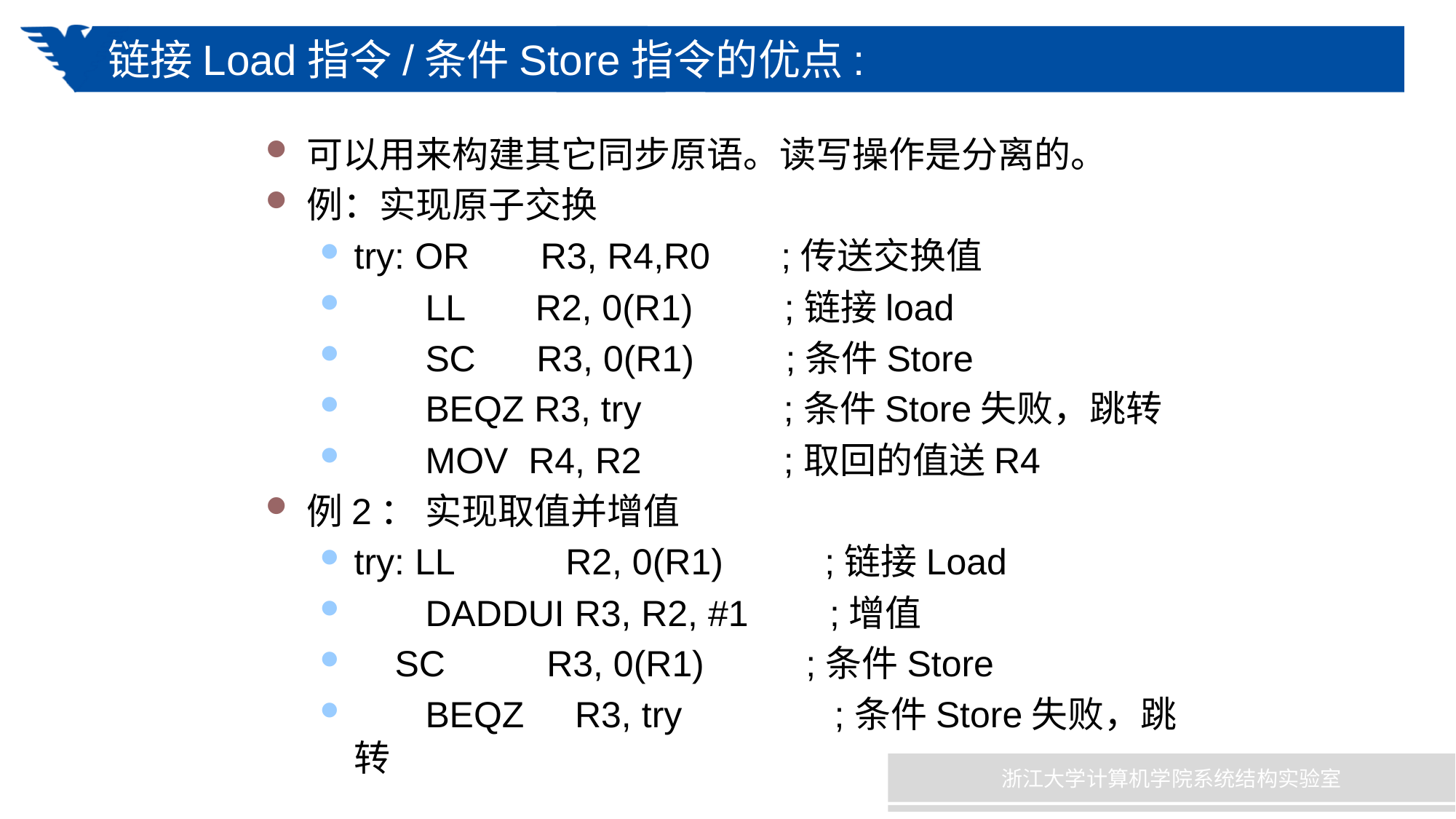

# 链接Load指令/条件Store指令的优点:
可以用来构建其它同步原语。读写操作是分离的。
例：实现原子交换
try: OR       R3, R4,R0       ;传送交换值
       LL       R2, 0(R1)         ;链接load
       SC      R3, 0(R1)         ;条件Store
       BEQZ R3, try              ;条件Store失败，跳转
       MOV  R4, R2              ;取回的值送R4
例2： 实现取值并增值
try: LL           R2, 0(R1)          ;链接Load
       DADDUI R3, R2, #1        ;增值
    SC          R3, 0(R1)          ;条件Store
       BEQZ     R3, try               ;条件Store失败，跳转